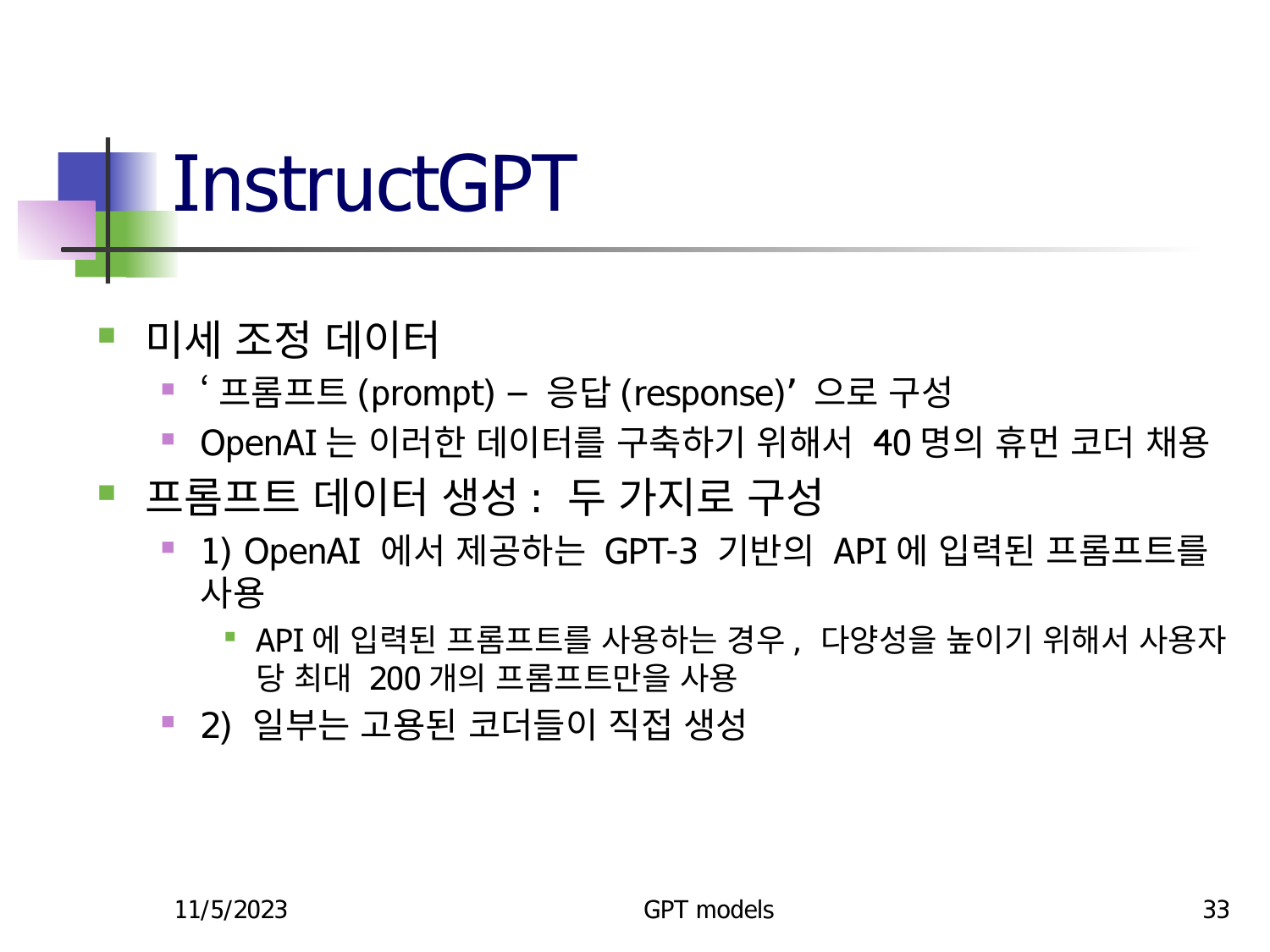

# InstructGPT
미세 조정 데이터
‘프롬프트(prompt) – 응답(response)’ 으로 구성
OpenAI는 이러한 데이터를 구축하기 위해서 40명의 휴먼 코더 채용
프롬프트 데이터 생성: 두 가지로 구성
1) OpenAI 에서 제공하는 GPT-3 기반의 API에 입력된 프롬프트를 사용
API에 입력된 프롬프트를 사용하는 경우, 다양성을 높이기 위해서 사용자 당 최대 200개의 프롬프트만을 사용
2) 일부는 고용된 코더들이 직접 생성
11/5/2023
GPT models
33